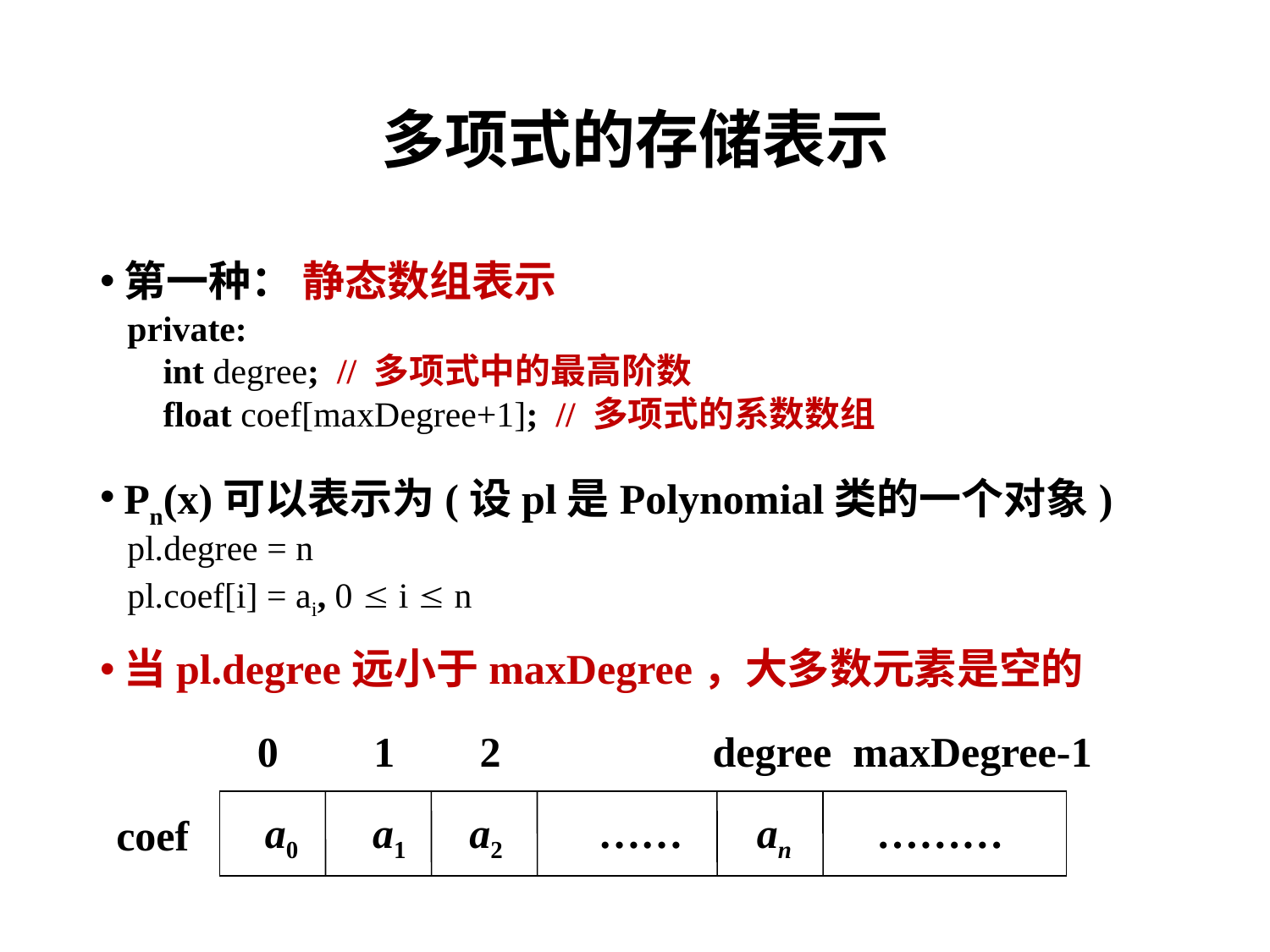

# 多项式的存储表示
第一种： 静态数组表示

Pn(x)可以表示为(设pl是Polynomial类的一个对象)

当pl.degree远小于maxDegree，大多数元素是空的
private:
    int degree;  // 多项式中的最高阶数
    float coef[maxDegree+1];  // 多项式的系数数组
pl.degree = n
pl.coef[i] = ai, 0 ≤ i ≤ n
0         1        2                    degree  maxDegree-1

a0       a1      a2         ……       an        ………
coef